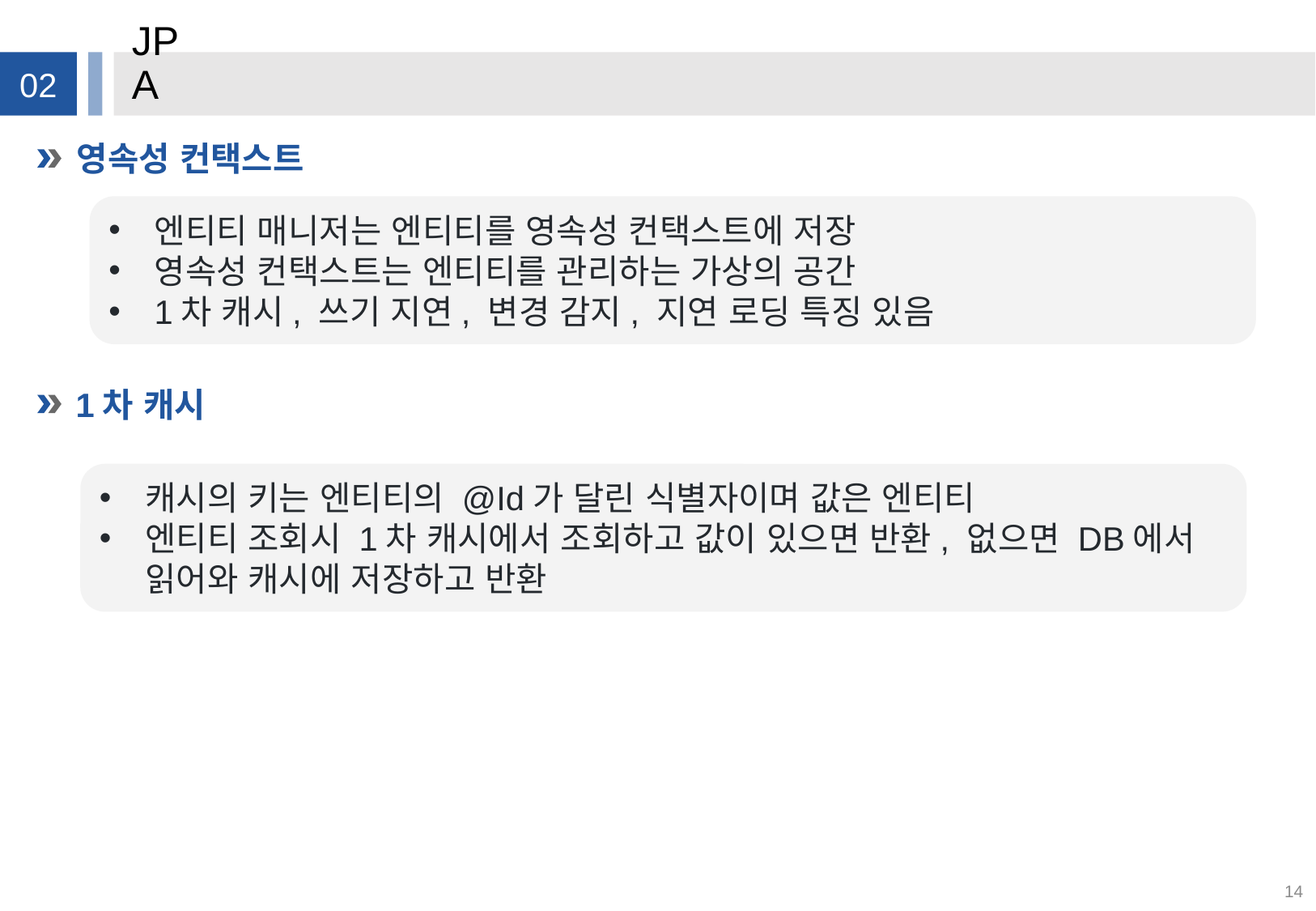

# JPA
02
영속성 컨택스트

엔티티 매니저는 엔티티를 영속성 컨택스트에 저장
영속성 컨택스트는 엔티티를 관리하는 가상의 공간
1차 캐시, 쓰기 지연, 변경 감지, 지연 로딩 특징 있음
1차 캐시

캐시의 키는 엔티티의 @Id가 달린 식별자이며 값은 엔티티
엔티티 조회시 1차 캐시에서 조회하고 값이 있으면 반환, 없으면 DB에서 읽어와 캐시에 저장하고 반환
14